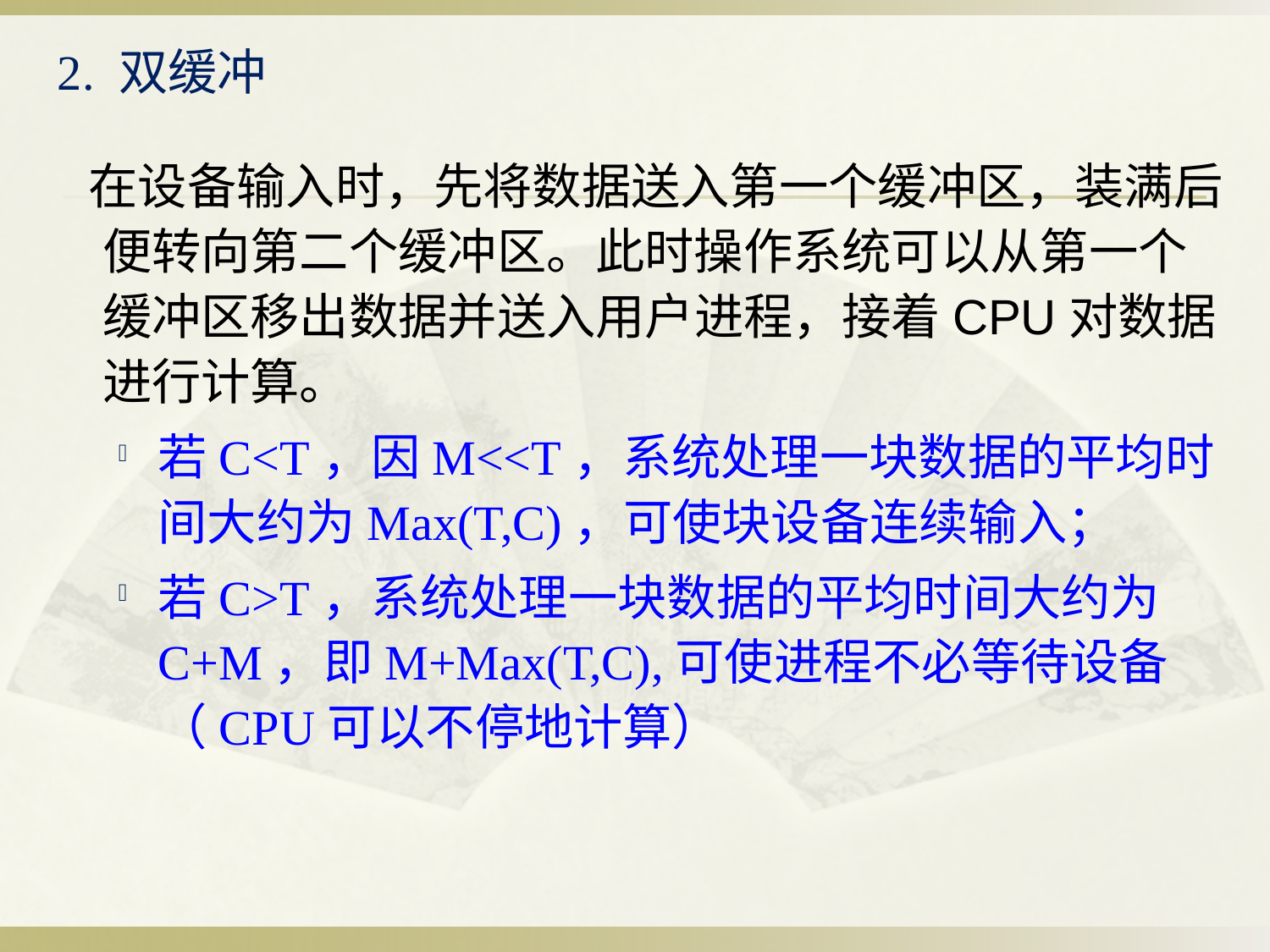

# 2. 双缓冲
  在设备输入时，先将数据送入第一个缓冲区，装满后便转向第二个缓冲区。此时操作系统可以从第一个缓冲区移出数据并送入用户进程，接着CPU对数据进行计算。
若C<T，因M<<T，系统处理一块数据的平均时间大约为Max(T,C)，可使块设备连续输入；
若C>T，系统处理一块数据的平均时间大约为C+M，即M+Max(T,C),可使进程不必等待设备（CPU可以不停地计算）
97